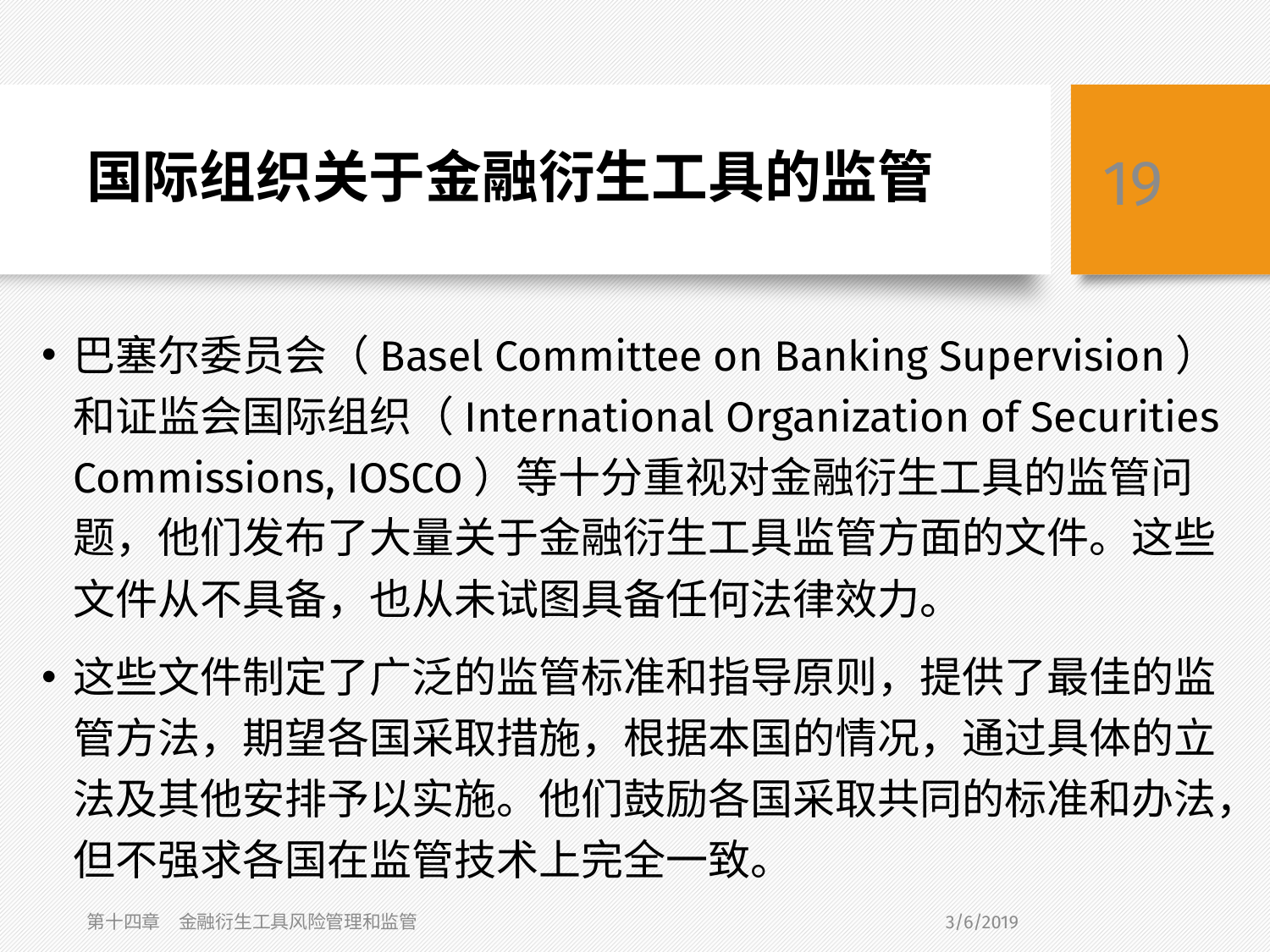

# 国际组织关于金融衍生工具的监管
19
巴塞尔委员会（Basel Committee on Banking Supervision）和证监会国际组织（International Organization of Securities Commissions, IOSCO）等十分重视对金融衍生工具的监管问题，他们发布了大量关于金融衍生工具监管方面的文件。这些文件从不具备，也从未试图具备任何法律效力。
这些文件制定了广泛的监管标准和指导原则，提供了最佳的监管方法，期望各国采取措施，根据本国的情况，通过具体的立法及其他安排予以实施。他们鼓励各国采取共同的标准和办法，但不强求各国在监管技术上完全一致。

3/6/2019
第十四章　金融衍生工具风险管理和监管